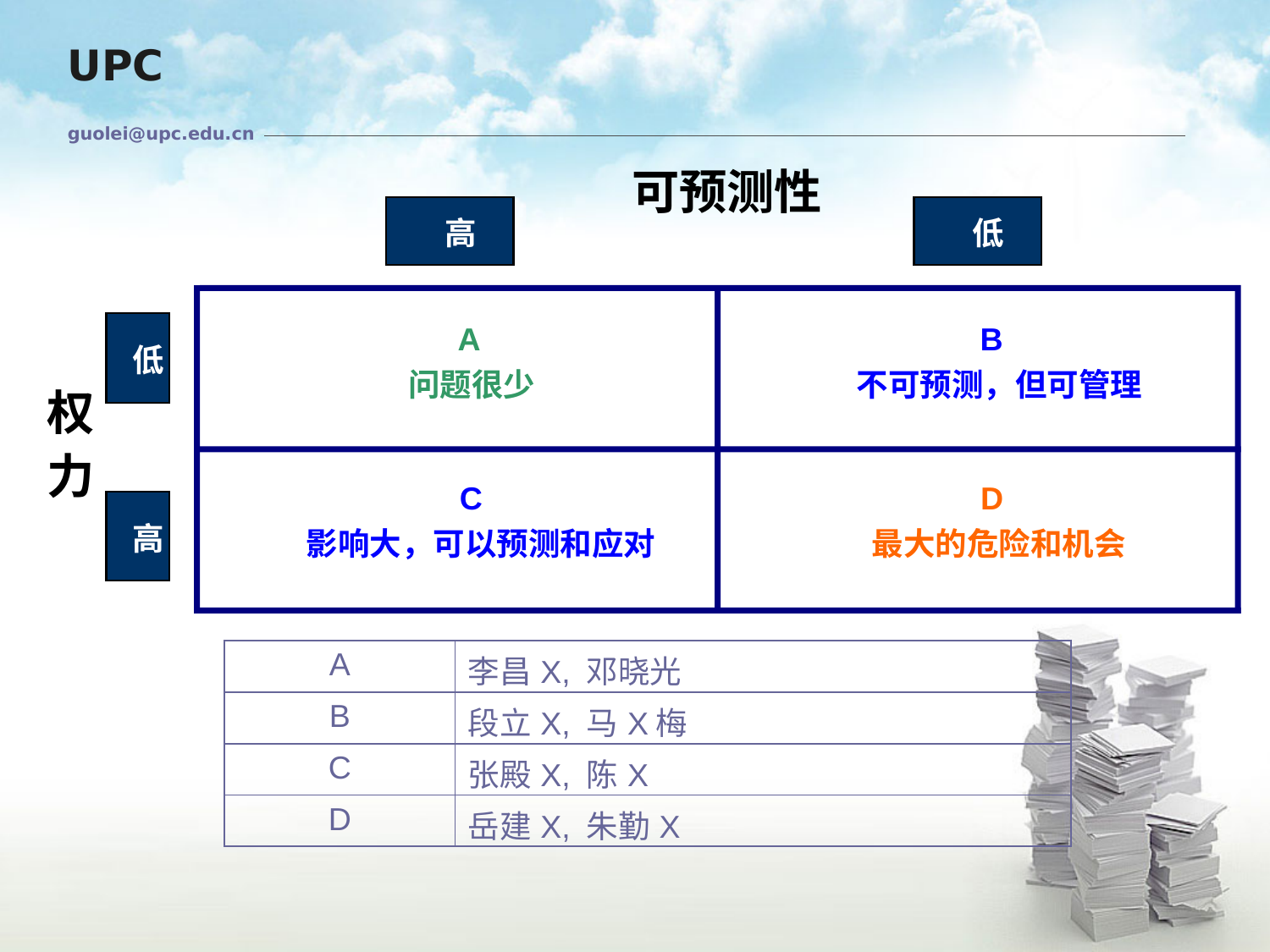

guolei@upc.edu.cn
可预测性

高
低

A
B
低
问题很少
不可预测，但可管理
权

力
C
D

高
影响大，可以预测和应对
最大的危险和机会

| A | 李昌X, 邓晓光 |
| --- | --- |
| B | 段立X, 马X梅 |
| C | 张殿X, 陈X |
| D | 岳建X, 朱勤X |